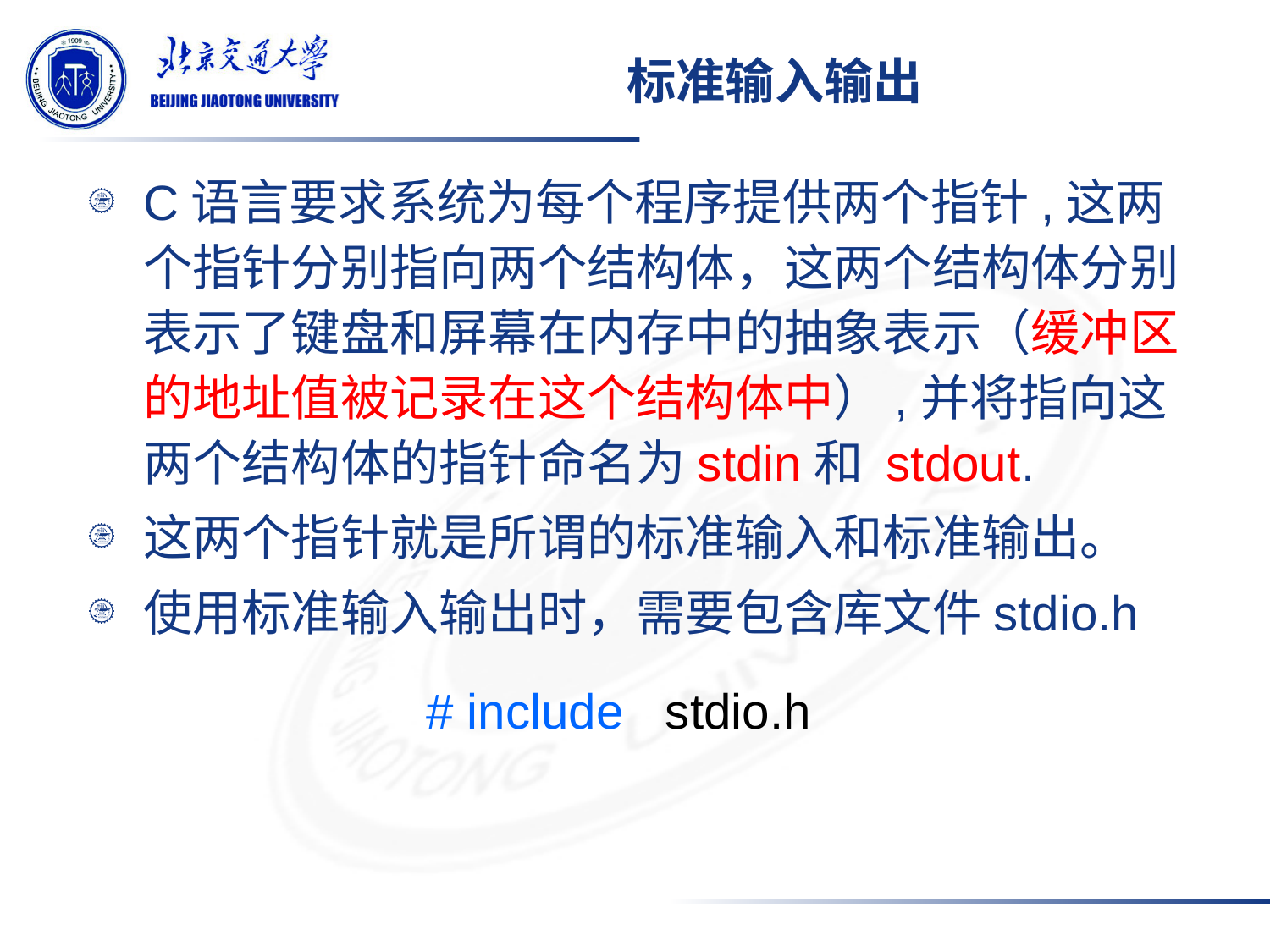

# 标准输入输出
C语言要求系统为每个程序提供两个指针,这两个指针分别指向两个结构体，这两个结构体分别表示了键盘和屏幕在内存中的抽象表示（缓冲区的地址值被记录在这个结构体中）,并将指向这两个结构体的指针命名为stdin和 stdout.
这两个指针就是所谓的标准输入和标准输出。
使用标准输入输出时，需要包含库文件stdio.h

# include   stdio.h